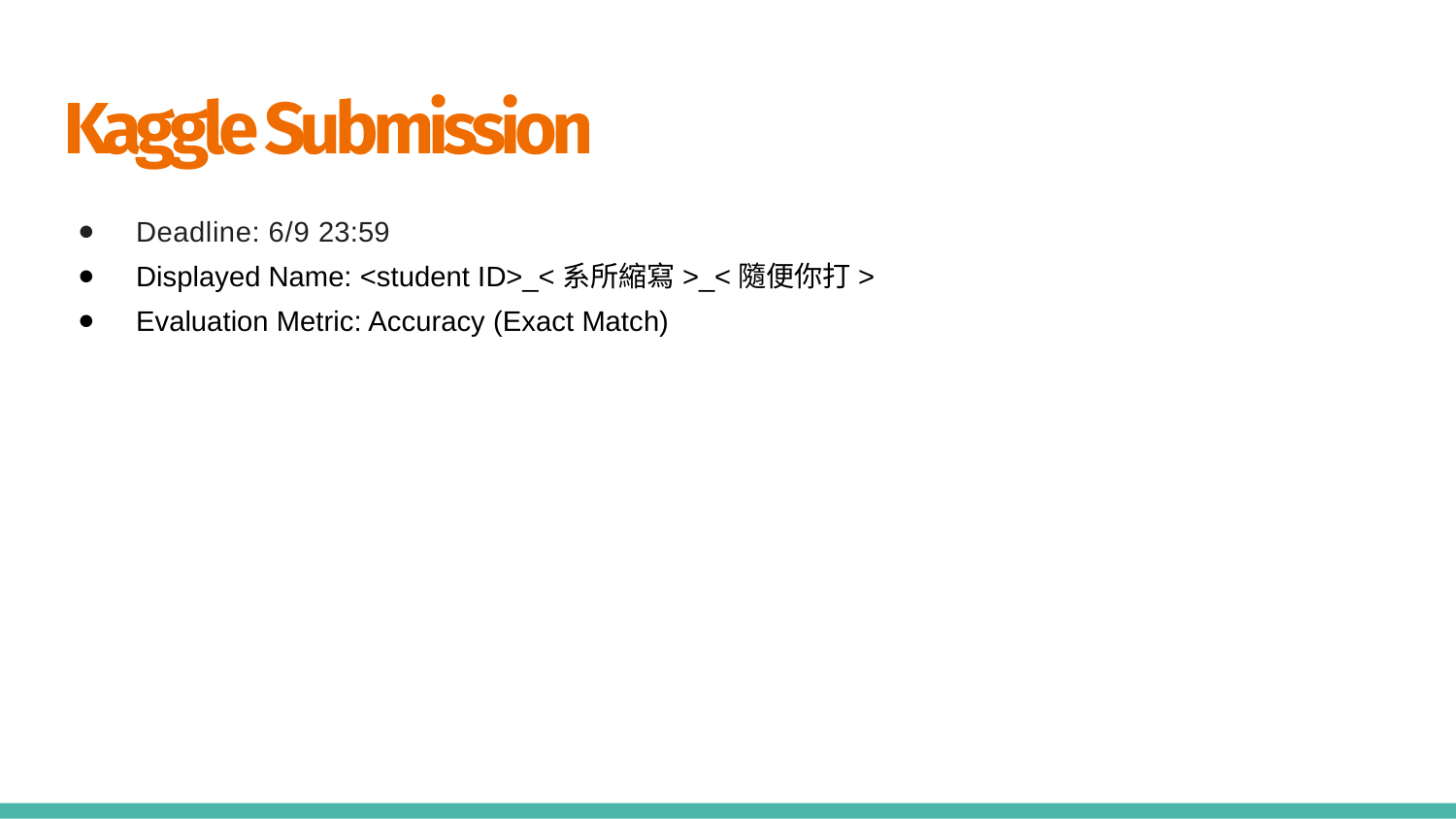

# Kaggle Submission
Deadline: 6/9 23:59
Displayed Name: <student ID>_<系所縮寫>_<隨便你打>
Evaluation Metric: Accuracy (Exact Match)